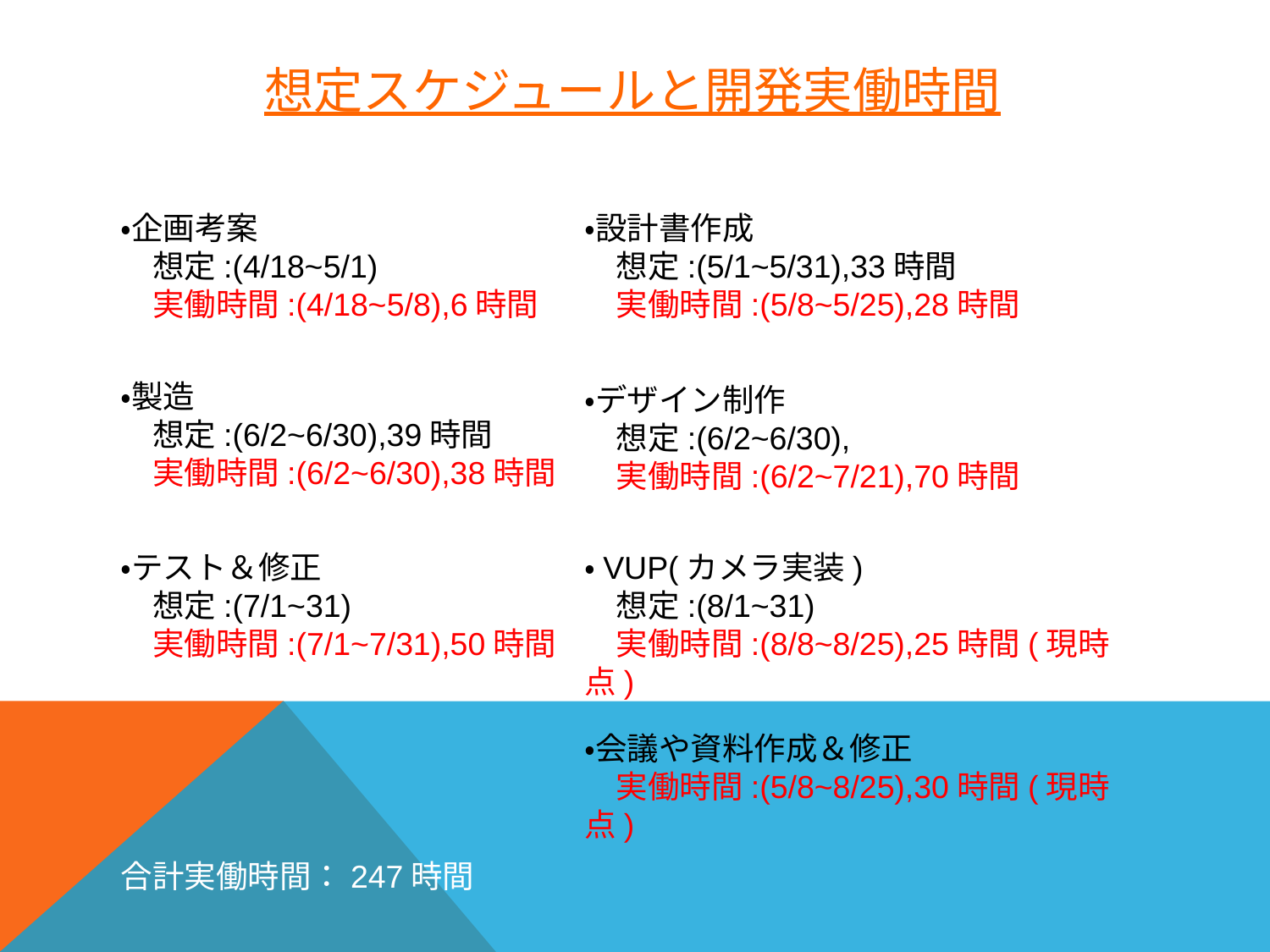

# 想定スケジュールと開発実働時間
・企画考案
　想定:(4/18~5/1)
　実働時間:(4/18~5/8),6時間

・設計書作成
　想定:(5/1~5/31),33時間
　実働時間:(5/8~5/25),28時間時間

・製造
　想定:(6/2~6/30),39時間
　実働時間:(6/2~6/30),38時間

・デザイン制作
　想定:(6/2~6/30),
　実働時間:(6/2~7/21),70時間

・テスト＆修正
　想定:(7/1~31)
　実働時間:(7/1~7/31),50時間

・VUP(カメラ実装)
　想定:(8/1~31)
　実働時間:(8/8~8/25),25時間(現時点)

・会議や資料作成＆修正
　実働時間:(5/8~8/25),30時間(現時点)

合計実働時間：247時間